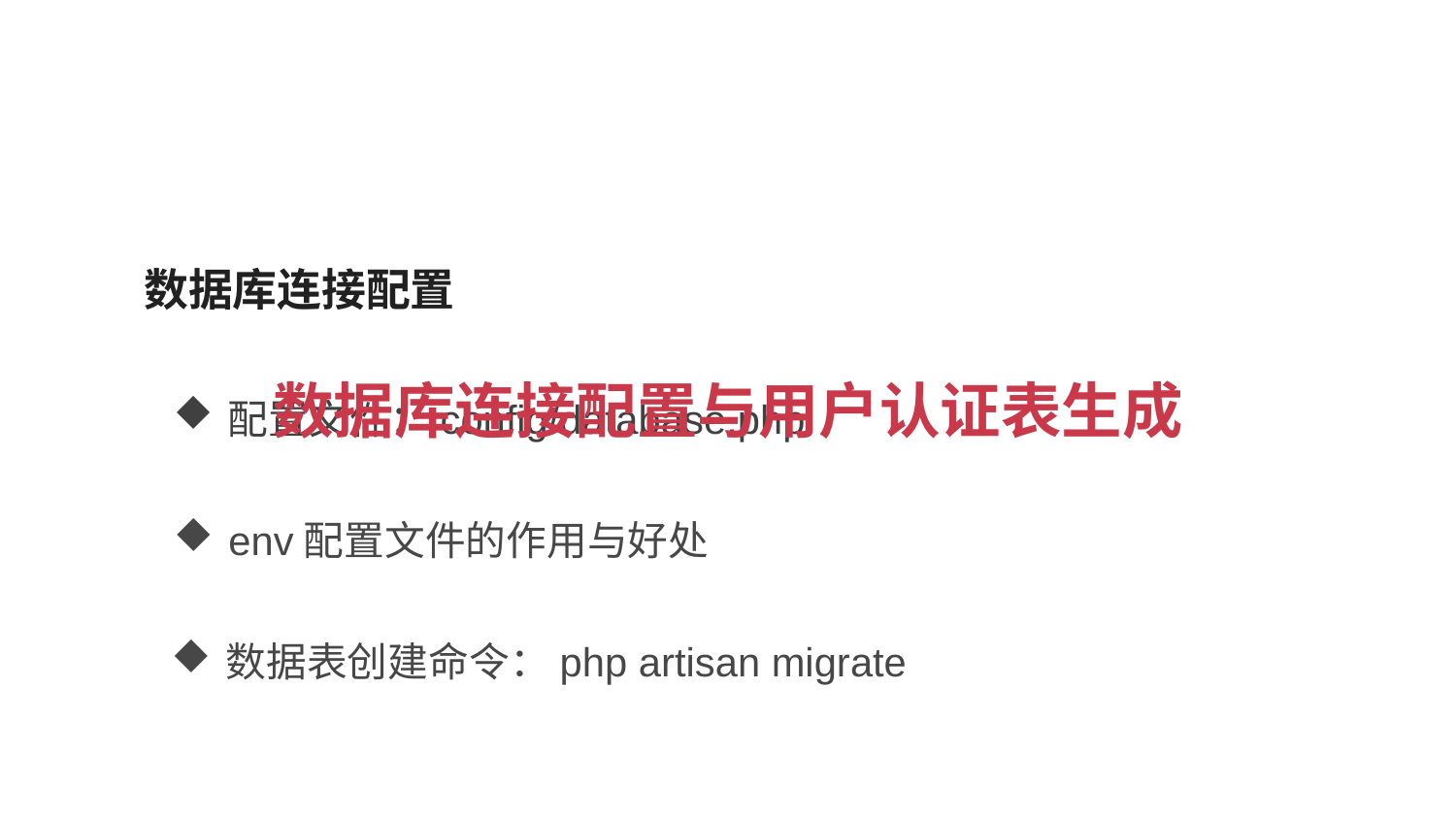

数据库连接配置
数据库连接配置与用户认证表生成
配置文件：config/database.php
env配置文件的作用与好处
数据表创建命令：php artisan migrate